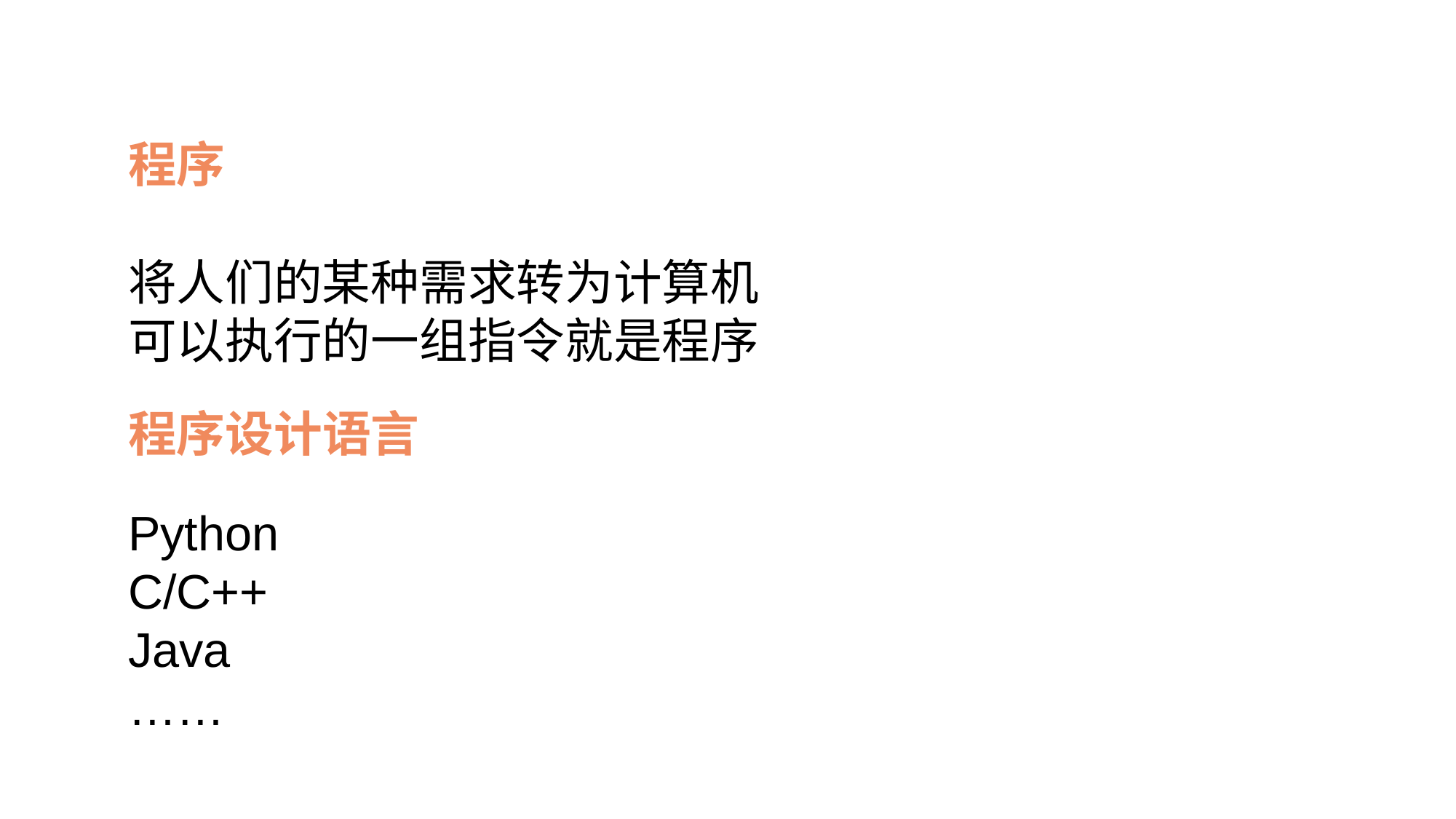

程序
将人们的某种需求转为计算机可以执行的一组指令就是程序
程序设计语言
Python
C/C++
Java
……